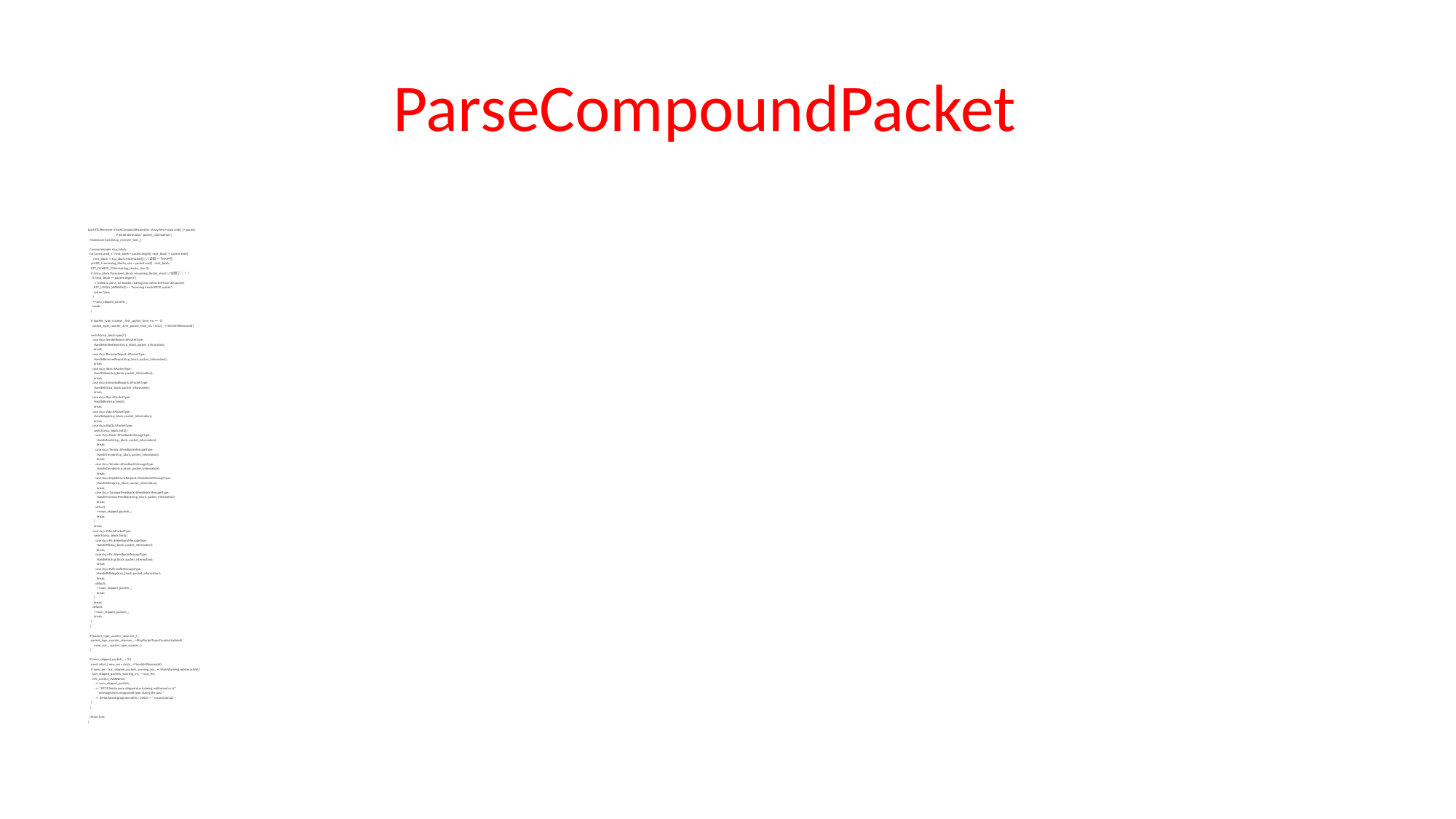

# ParseCompoundPacket

bool RTCPReceiver::ParseCompoundPacket(rtc::ArrayView<const uint8_t> packet,
                                       PacketInformation* packet_information) {
  MutexLock lock(&rtcp_receiver_lock_);

  CommonHeader rtcp_block;
  for (const uint8_t* next_block = packet.begin(); next_block != packet.end();
       next_block = rtcp_block.NextPacket()) { // 读取一个RTCP包
    ptrdiff_t remaining_blocks_size = packet.end() - next_block;
    RTC_DCHECK_GT(remaining_blocks_size, 0);
    if (!rtcp_block.Parse(next_block, remaining_blocks_size)) { //出错了 ！！！
      if (next_block == packet.begin()) {
        // Failed to parse 1st header, nothing was extracted from this packet.
        RTC_LOG(LS_WARNING) << "Incoming invalid RTCP packet";
        return false;
      }
      ++num_skipped_packets_;
      break;
    }

    if (packet_type_counter_.first_packet_time_ms == -1)
      packet_type_counter_.first_packet_time_ms = clock_->TimeInMilliseconds();

    switch (rtcp_block.type()) {
      case rtcp::SenderReport::kPacketType:
        HandleSenderReport(rtcp_block, packet_information);
        break;
      case rtcp::ReceiverReport::kPacketType:
        HandleReceiverReport(rtcp_block, packet_information);
        break;
      case rtcp::Sdes::kPacketType:
        HandleSdes(rtcp_block, packet_information);
        break;
      case rtcp::ExtendedReports::kPacketType:
        HandleXr(rtcp_block, packet_information);
        break;
      case rtcp::Bye::kPacketType:
        HandleBye(rtcp_block);
        break;
      case rtcp::App::kPacketType:
        HandleApp(rtcp_block, packet_information);
        break;
      case rtcp::Rtpfb::kPacketType:
        switch (rtcp_block.fmt()) {
          case rtcp::Nack::kFeedbackMessageType:
            HandleNack(rtcp_block, packet_information);
            break;
          case rtcp::Tmmbr::kFeedbackMessageType:
            HandleTmmbr(rtcp_block, packet_information);
            break;
          case rtcp::Tmmbn::kFeedbackMessageType:
            HandleTmmbn(rtcp_block, packet_information);
            break;
          case rtcp::RapidResyncRequest::kFeedbackMessageType:
            HandleSrReq(rtcp_block, packet_information);
            break;
          case rtcp::TransportFeedback::kFeedbackMessageType:
            HandleTransportFeedback(rtcp_block, packet_information);
            break;
          default:
            ++num_skipped_packets_;
            break;
        }
        break;
      case rtcp::Psfb::kPacketType:
        switch (rtcp_block.fmt()) {
          case rtcp::Pli::kFeedbackMessageType:
            HandlePli(rtcp_block, packet_information);
            break;
          case rtcp::Fir::kFeedbackMessageType:
            HandleFir(rtcp_block, packet_information);
            break;
          case rtcp::Psfb::kAfbMessageType:
            HandlePsfbApp(rtcp_block, packet_information);
            break;
          default:
            ++num_skipped_packets_;
            break;
        }
        break;
      default:
        ++num_skipped_packets_;
        break;
    }
  }

  if (packet_type_counter_observer_) {
    packet_type_counter_observer_->RtcpPacketTypesCounterUpdated(
        main_ssrc_, packet_type_counter_);
  }

  if (num_skipped_packets_ > 0) {
    const int64_t now_ms = clock_->TimeInMilliseconds();
    if (now_ms - last_skipped_packets_warning_ms_ >= kMaxWarningLogIntervalMs) {
      last_skipped_packets_warning_ms_ = now_ms;
      RTC_LOG(LS_WARNING)
          << num_skipped_packets_
          << " RTCP blocks were skipped due to being malformed or of "
             "unrecognized/unsupported type, during the past "
          << (kMaxWarningLogIntervalMs / 1000) << " second period.";
    }
  }

  return true;
}